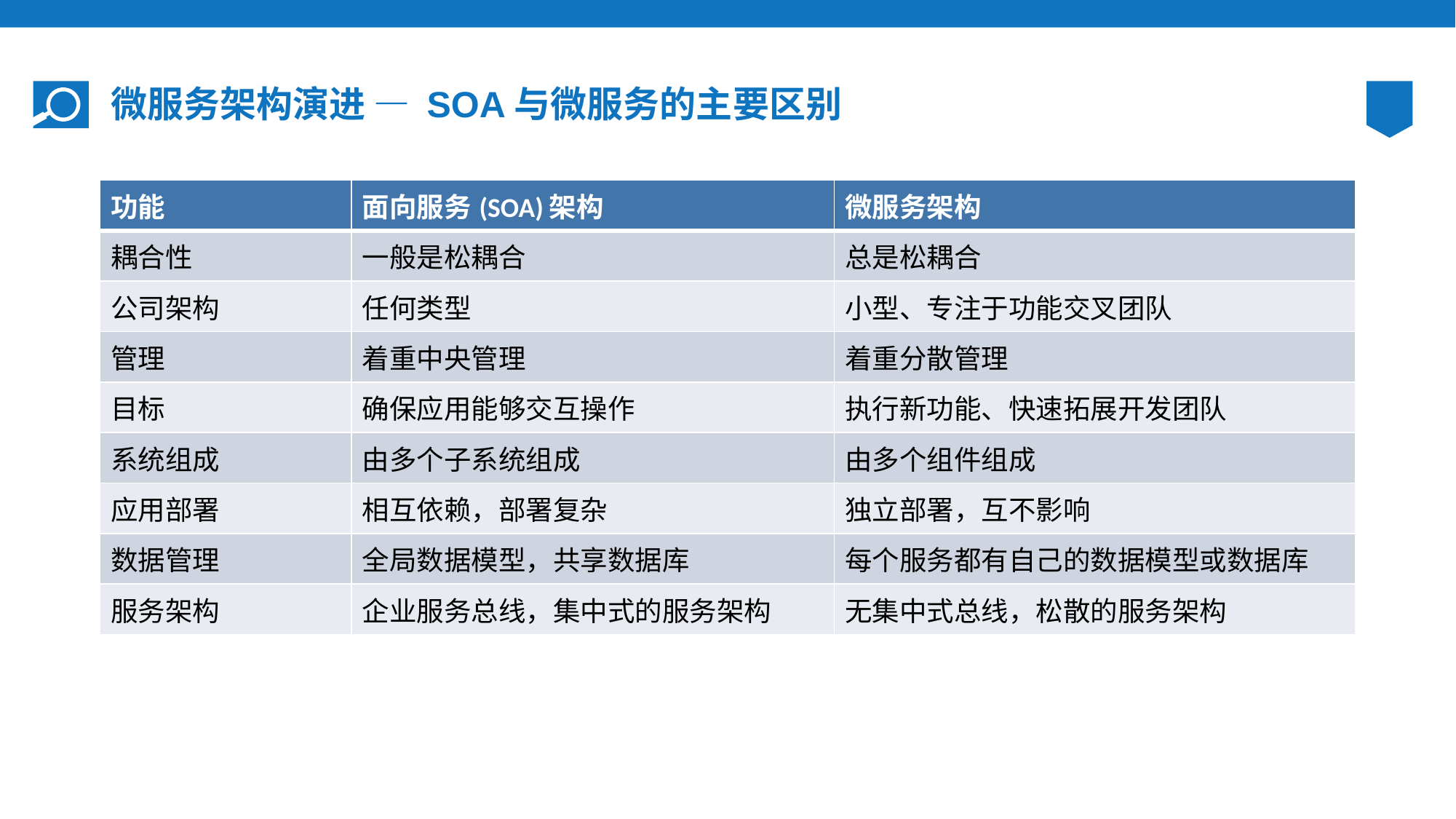

# 微服务架构演进 — SOA与微服务的主要区别
| 功能 | 面向服务(SOA)架构 | 微服务架构 |
| --- | --- | --- |
| 耦合性 | 一般是松耦合 | 总是松耦合 |
| 公司架构 | 任何类型 | 小型、专注于功能交叉团队 |
| 管理 | 着重中央管理 | 着重分散管理 |
| 目标 | 确保应用能够交互操作 | 执行新功能、快速拓展开发团队 |
| 系统组成 | 由多个子系统组成 | 由多个组件组成 |
| 应用部署 | 相互依赖，部署复杂 | 独立部署，互不影响 |
| 数据管理 | 全局数据模型，共享数据库 | 每个服务都有自己的数据模型或数据库 |
| 服务架构 | 企业服务总线，集中式的服务架构 | 无集中式总线，松散的服务架构 |